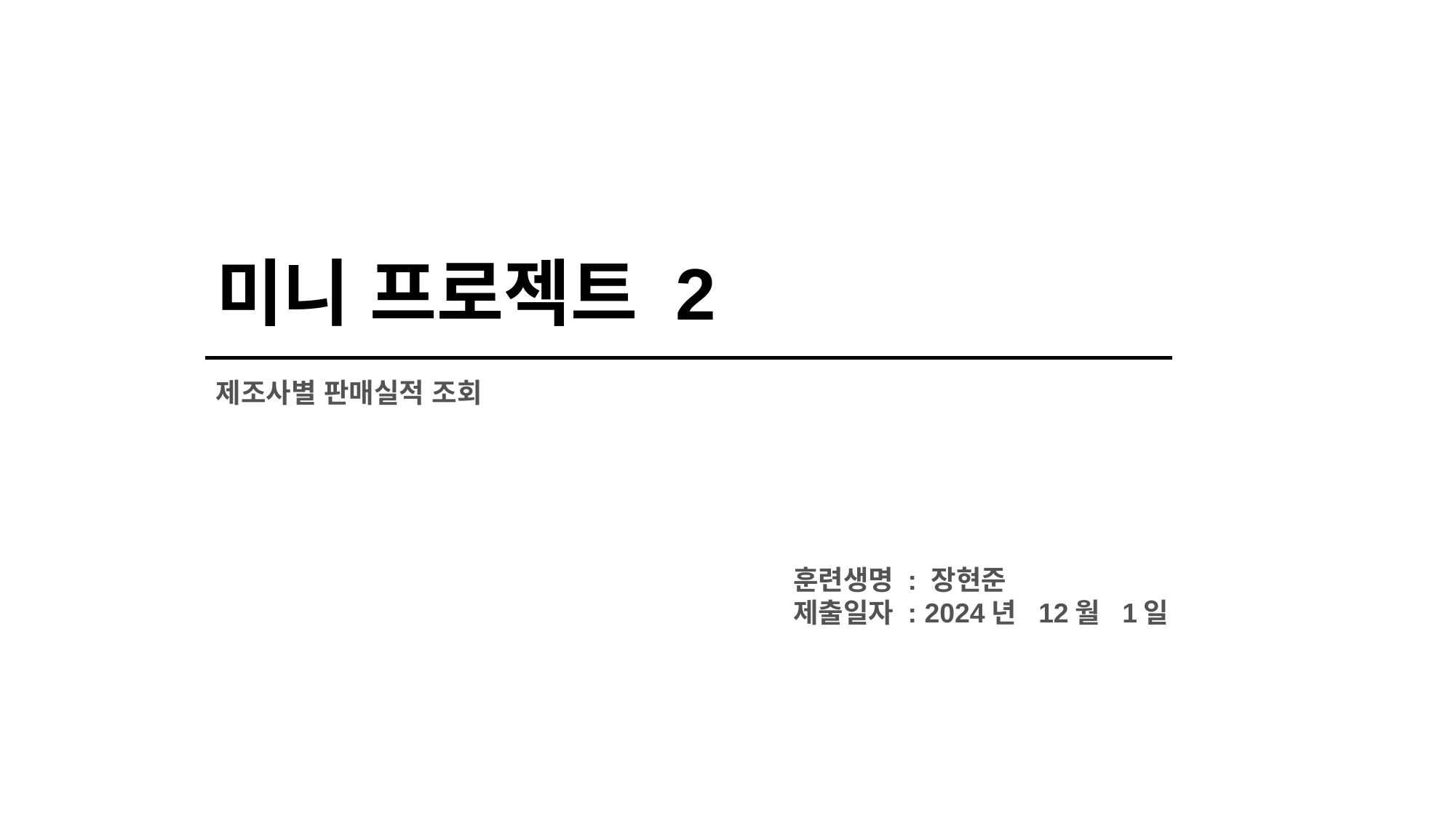

미니 프로젝트 2
제조사별 판매실적 조회
훈련생명 : 장현준
제출일자 : 2024년  12월  1일